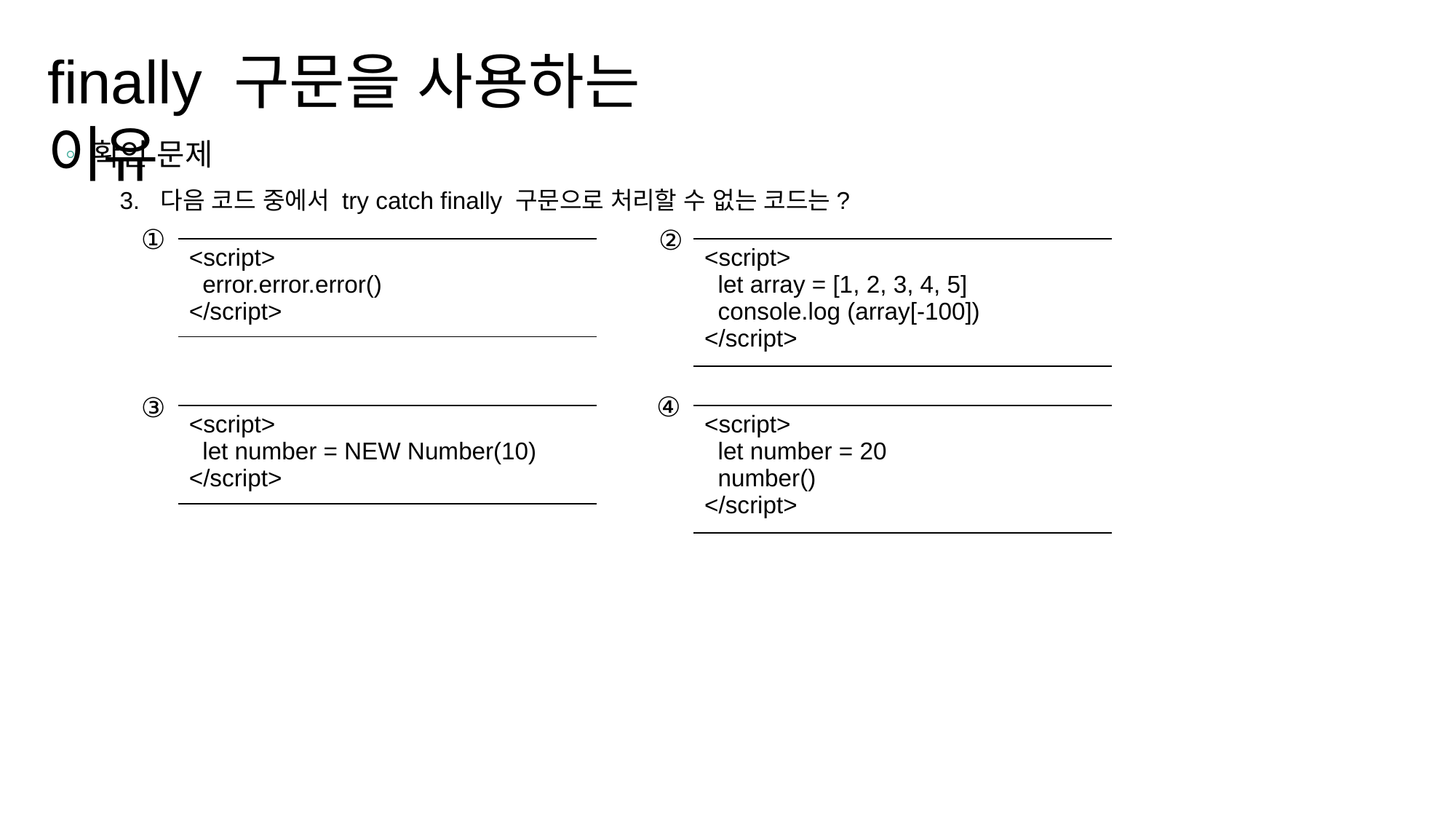

finally 구문을 사용하는 이유
확인 문제
다음 코드 중에서 try catch finally 구문으로 처리할 수 없는 코드는?

①
②
| <script> error.error.error() </script> |
| --- |
| <script> let array = [1, 2, 3, 4, 5] console.log (array[-100]) </script> |
| --- |
④
③
| <script> let number = NEW Number(10) </script> |
| --- |
| <script> let number = 20 number() </script> |
| --- |